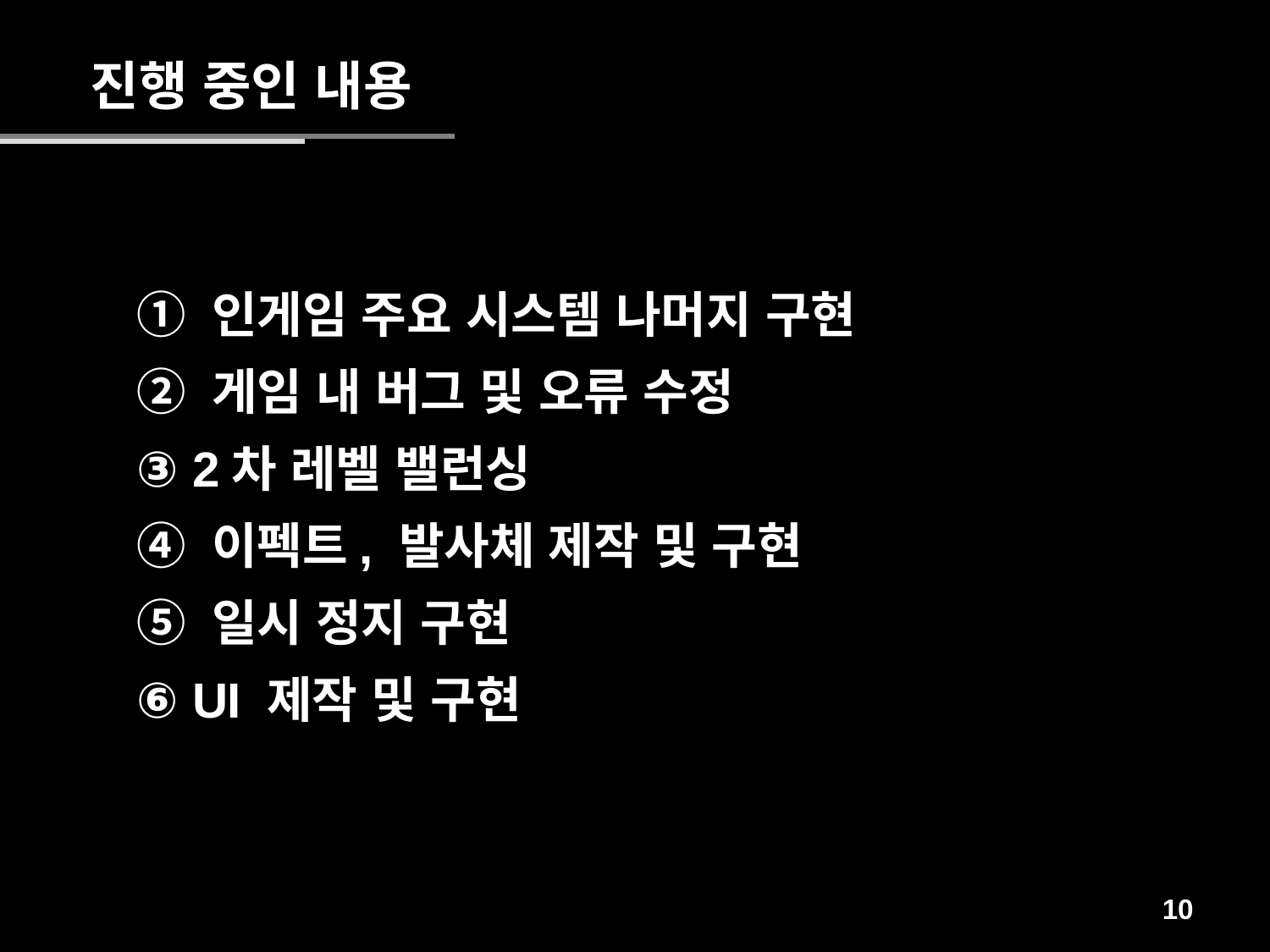

진행 중인 내용
① 인게임 주요 시스템 나머지 구현
② 게임 내 버그 및 오류 수정
③ 2차 레벨 밸런싱
④ 이펙트, 발사체 제작 및 구현
⑤ 일시 정지 구현
⑥ UI 제작 및 구현
10